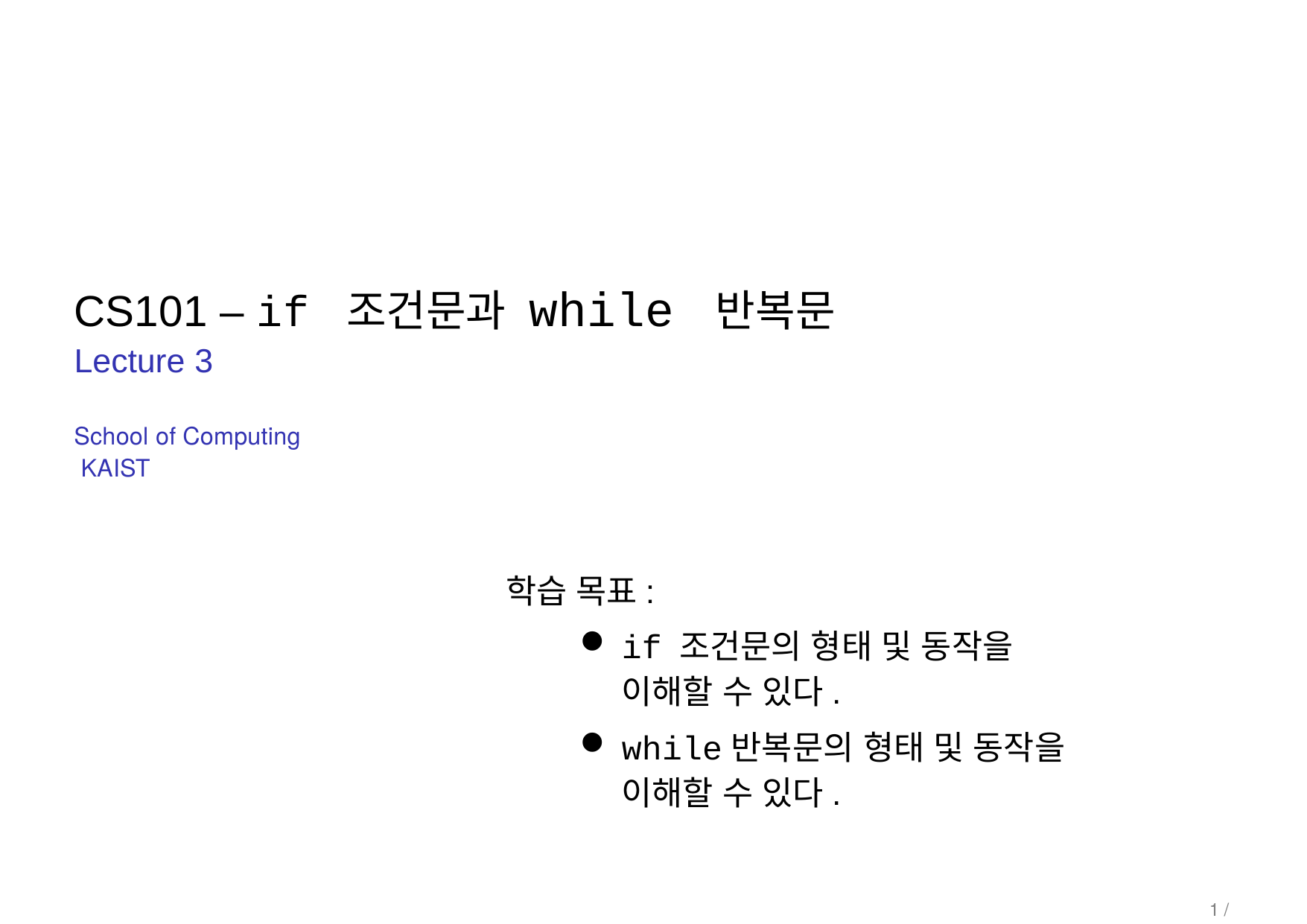

# CS101 – if 조건문과 while 반복문
Lecture 3
School of Computing  KAIST
학습 목표:
if 조건문의 형태 및 동작을 이해할 수 있다.
while반복문의 형태 및 동작을 이해할 수 있다.
1 / 22